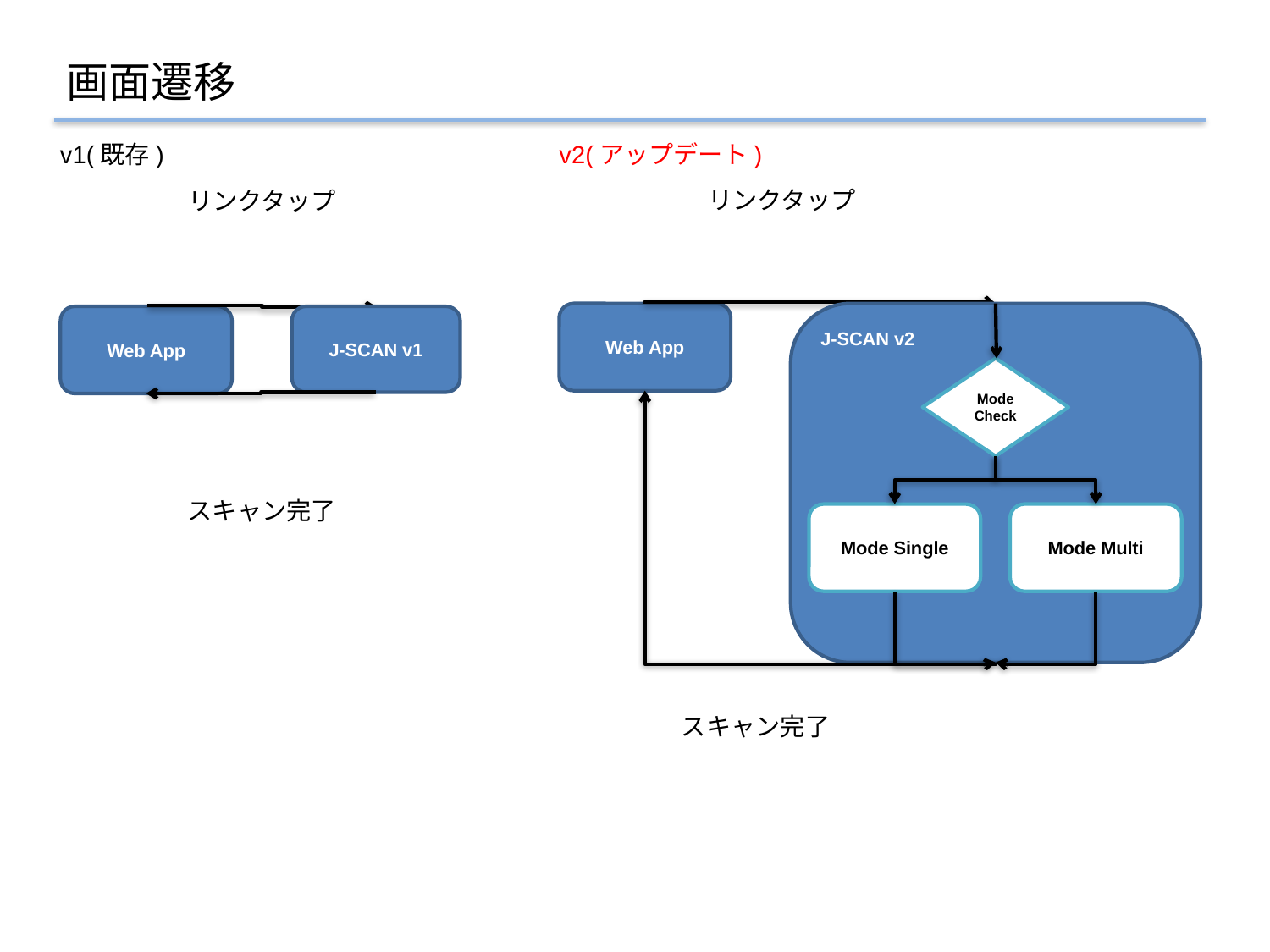

画面遷移
v2(アップデート)
リンクタップ
Web App
J-SCAN v2
Mode
Check
Mode Multi
Mode Single
スキャン完了
v1(既存)
リンクタップ
Web App
J-SCAN v1
スキャン完了